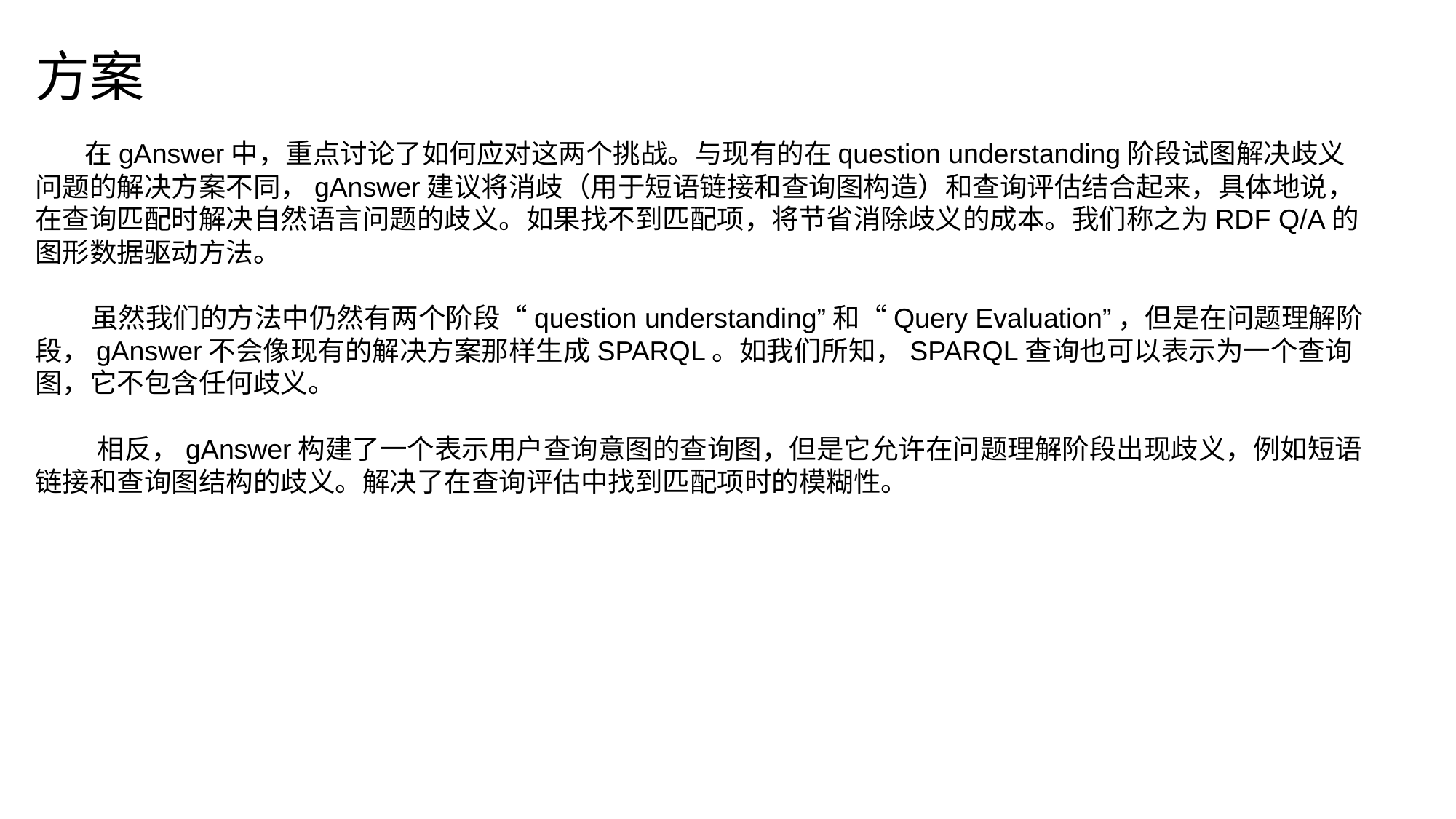

方案
       在gAnswer中，重点讨论了如何应对这两个挑战。与现有的在question understanding阶段试图解决歧义问题的解决方案不同，gAnswer建议将消歧（用于短语链接和查询图构造）和查询评估结合起来，具体地说，在查询匹配时解决自然语言问题的歧义。如果找不到匹配项，将节省消除歧义的成本。我们称之为RDF Q/A的图形数据驱动方法。

        虽然我们的方法中仍然有两个阶段“question understanding”和“Query Evaluation”，但是在问题理解阶段，gAnswer不会像现有的解决方案那样生成SPARQL。如我们所知，SPARQL查询也可以表示为一个查询图，它不包含任何歧义。

         相反，gAnswer构建了一个表示用户查询意图的查询图，但是它允许在问题理解阶段出现歧义，例如短语链接和查询图结构的歧义。解决了在查询评估中找到匹配项时的模糊性。